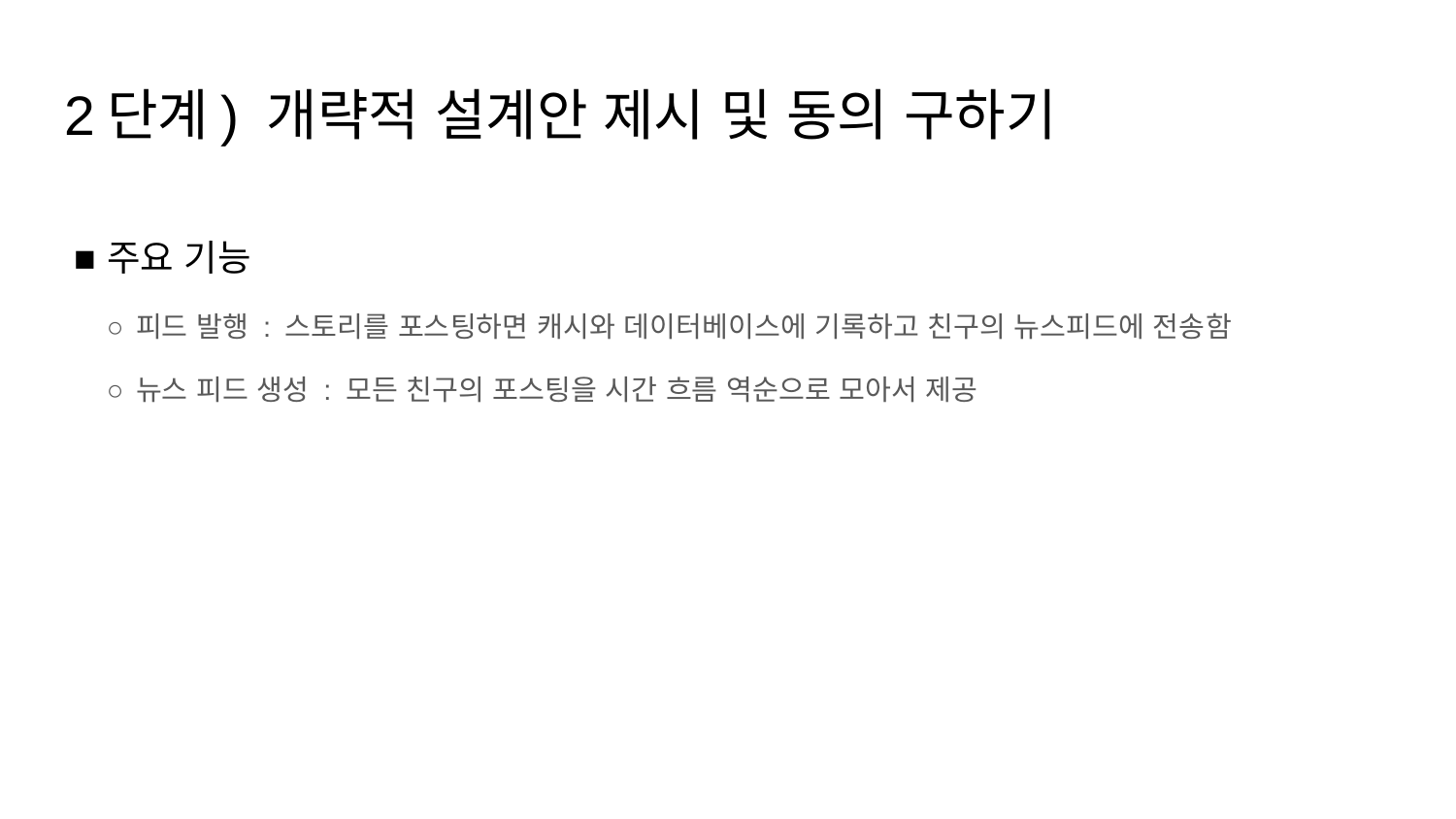

# 2단계) 개략적 설계안 제시 및 동의 구하기
주요 기능
피드 발행 : 스토리를 포스팅하면 캐시와 데이터베이스에 기록하고 친구의 뉴스피드에 전송함
뉴스 피드 생성 : 모든 친구의 포스팅을 시간 흐름 역순으로 모아서 제공